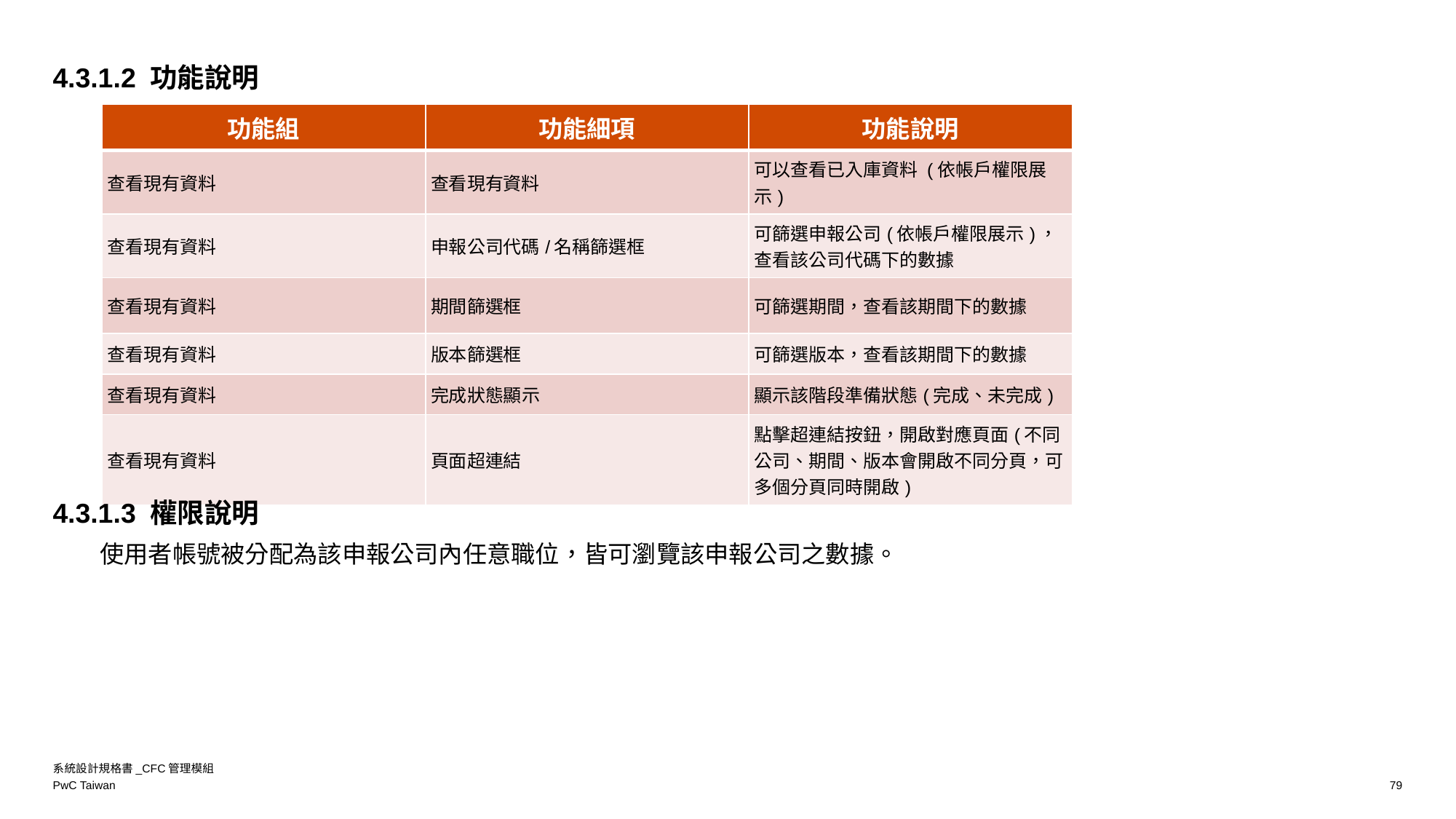

4.3.1.2 功能說明
| 功能組 | 功能細項 | 功能說明 |
| --- | --- | --- |
| 查看現有資料 | 查看現有資料 | 可以查看已入庫資料 (依帳戶權限展示) |
| 查看現有資料 | 申報公司代碼/名稱篩選框 | 可篩選申報公司(依帳戶權限展示)，查看該公司代碼下的數據 |
| 查看現有資料 | 期間篩選框 | 可篩選期間，查看該期間下的數據 |
| 查看現有資料 | 版本篩選框 | 可篩選版本，查看該期間下的數據 |
| 查看現有資料 | 完成狀態顯示 | 顯示該階段準備狀態(完成、未完成) |
| 查看現有資料 | 頁面超連結 | 點擊超連結按鈕，開啟對應頁面(不同公司、期間、版本會開啟不同分頁，可多個分頁同時開啟) |
4.3.1.3 權限說明
使用者帳號被分配為該申報公司內任意職位，皆可瀏覽該申報公司之數據。
系統設計規格書_CFC管理模組
79